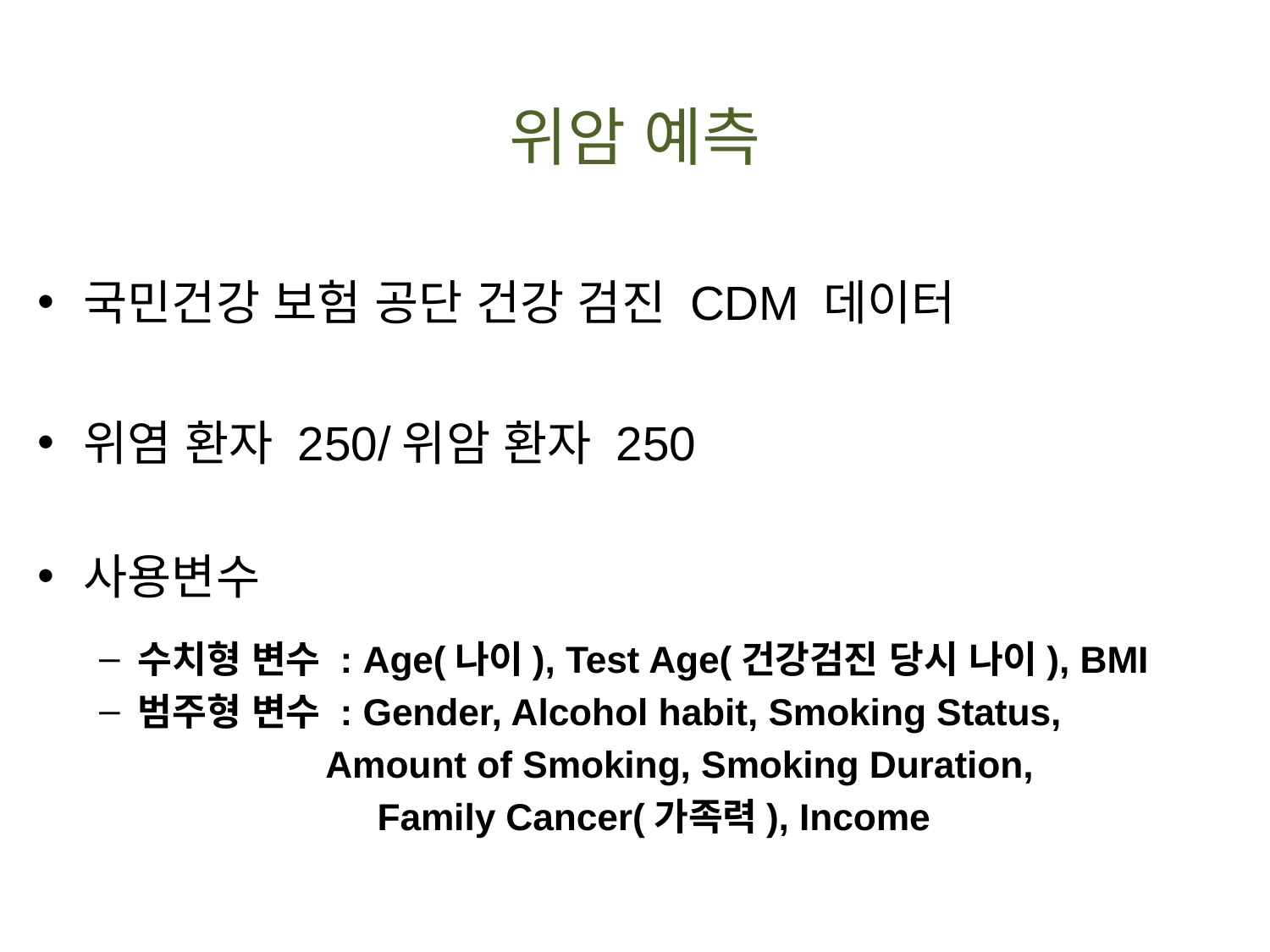

# 위암 예측
국민건강 보험 공단 건강 검진 CDM 데이터

위염 환자 250/위암 환자 250

사용변수

수치형 변수 : Age(나이), Test Age(건강검진 당시 나이), BMI
범주형 변수 : Gender, Alcohol habit, Smoking Status,
	    Amount of Smoking, Smoking Duration,
         Family Cancer(가족력), Income